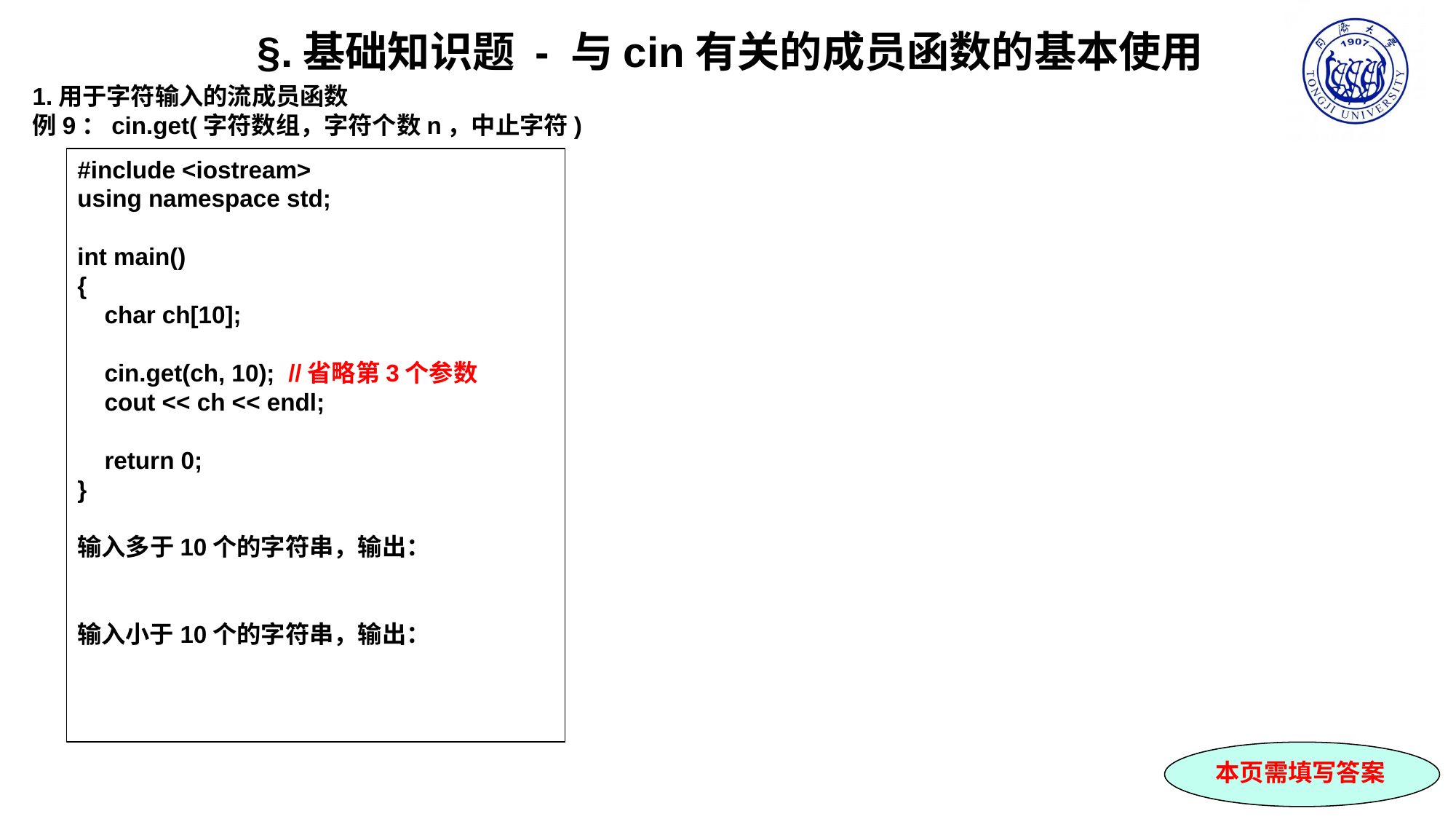

§.基础知识题 - 与cin有关的成员函数的基本使用
1.用于字符输入的流成员函数
例9：cin.get(字符数组，字符个数n，中止字符)
#include <iostream>
using namespace std;

int main()
{
    char ch[10];

    cin.get(ch, 10);  //省略第3个参数
    cout << ch << endl;

    return 0;
}

输入多于10个的字符串，输出：

输入小于10个的字符串，输出：
本页需填写答案